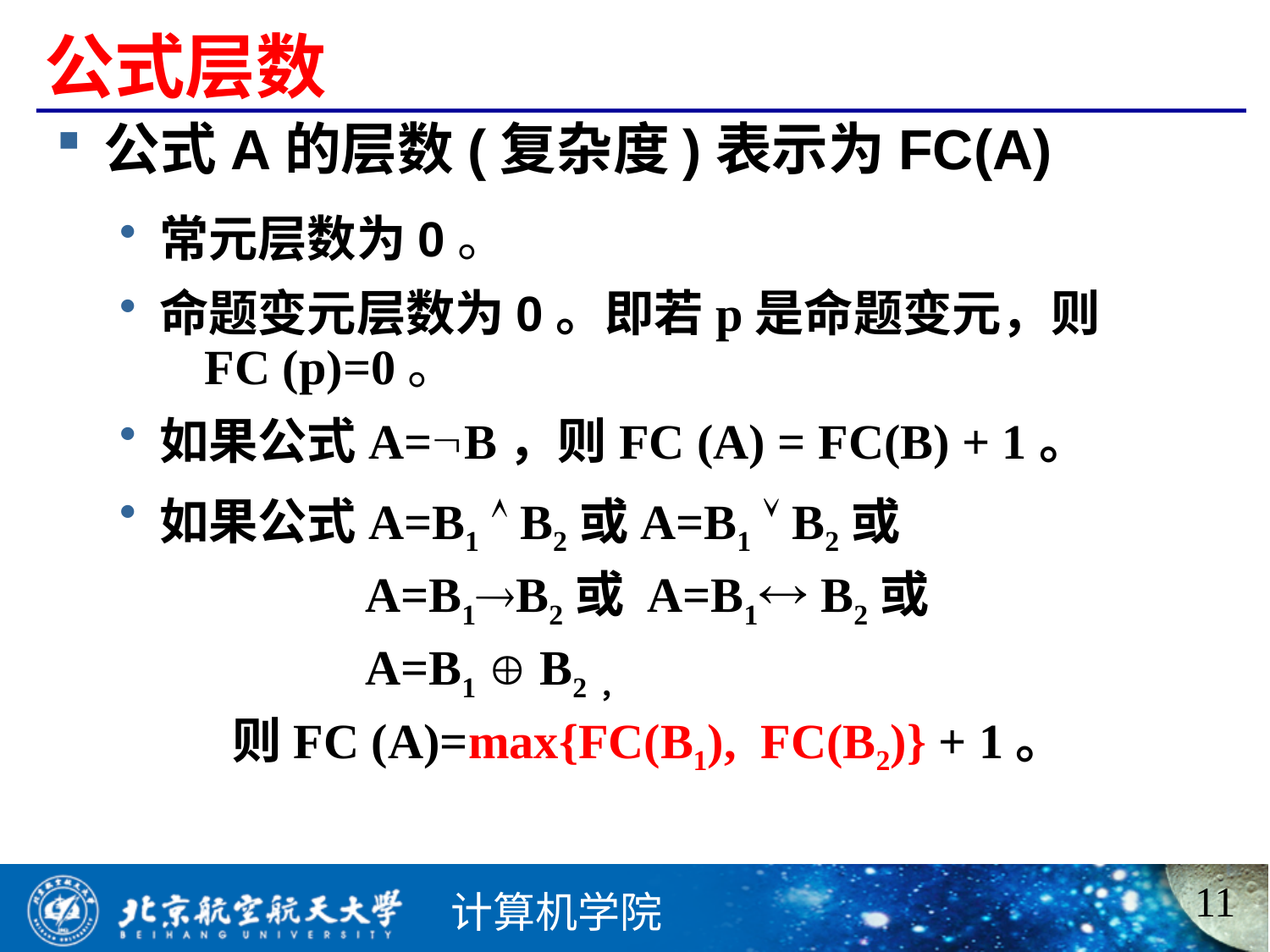

# 公式层数
公式A的层数(复杂度)表示为FC(A)
常元层数为0。
命题变元层数为0。即若p是命题变元，则	     FC (p)=0。
如果公式A=¬B，则FC (A) = FC(B) + 1。
如果公式A=B1 ∧ B2或A=B1 ∨ B2或
                    A=B1→B2或 A=B1↔ B2或
                    A=B1 ⊕ B2，
         则FC (A)=max{FC(B1),  FC(B2)} + 1。